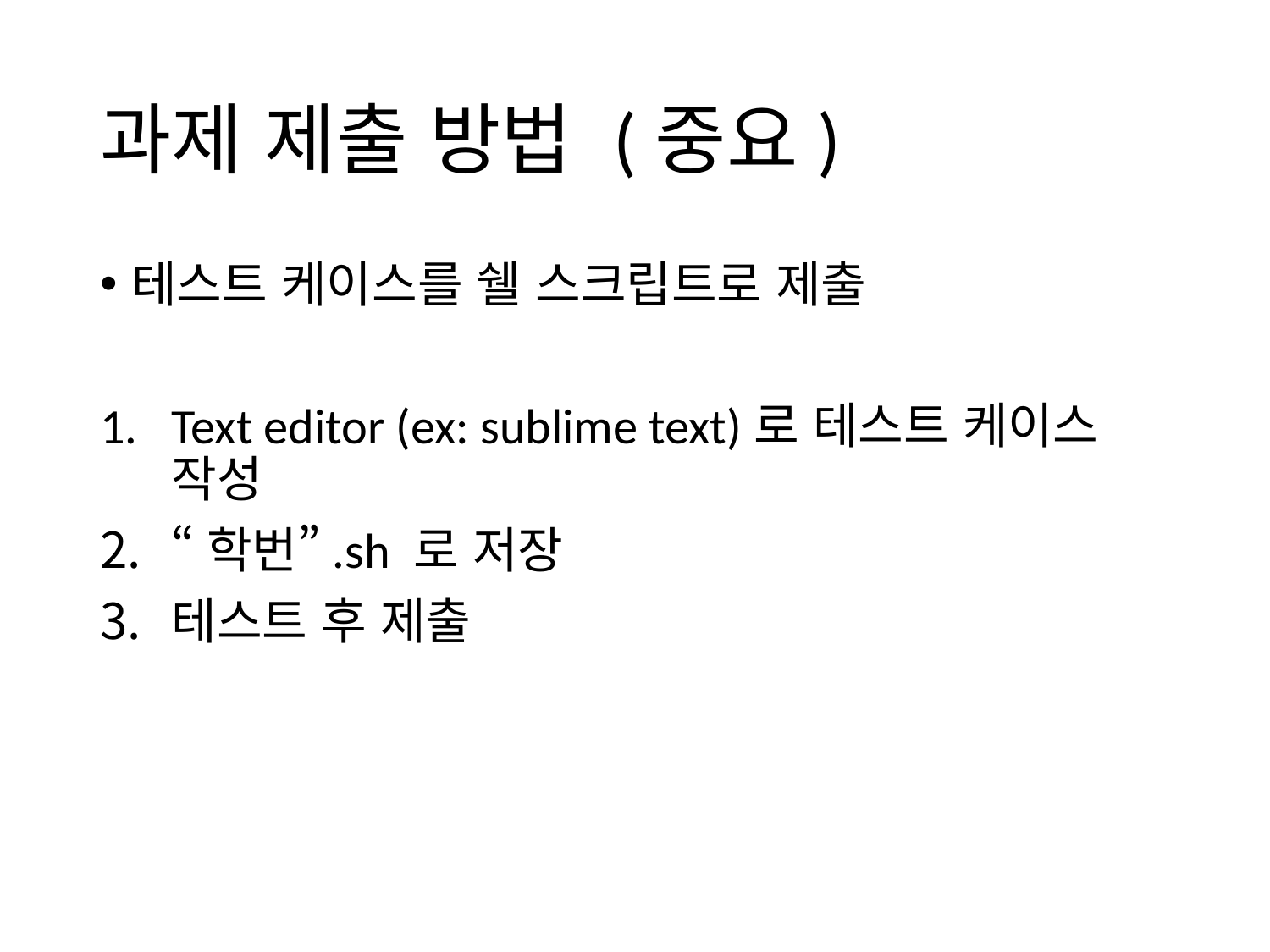

# 과제 제출 방법 (중요)
테스트 케이스를 쉘 스크립트로 제출

Text editor (ex: sublime text)로 테스트 케이스 작성
“학번”.sh 로 저장
테스트 후 제출